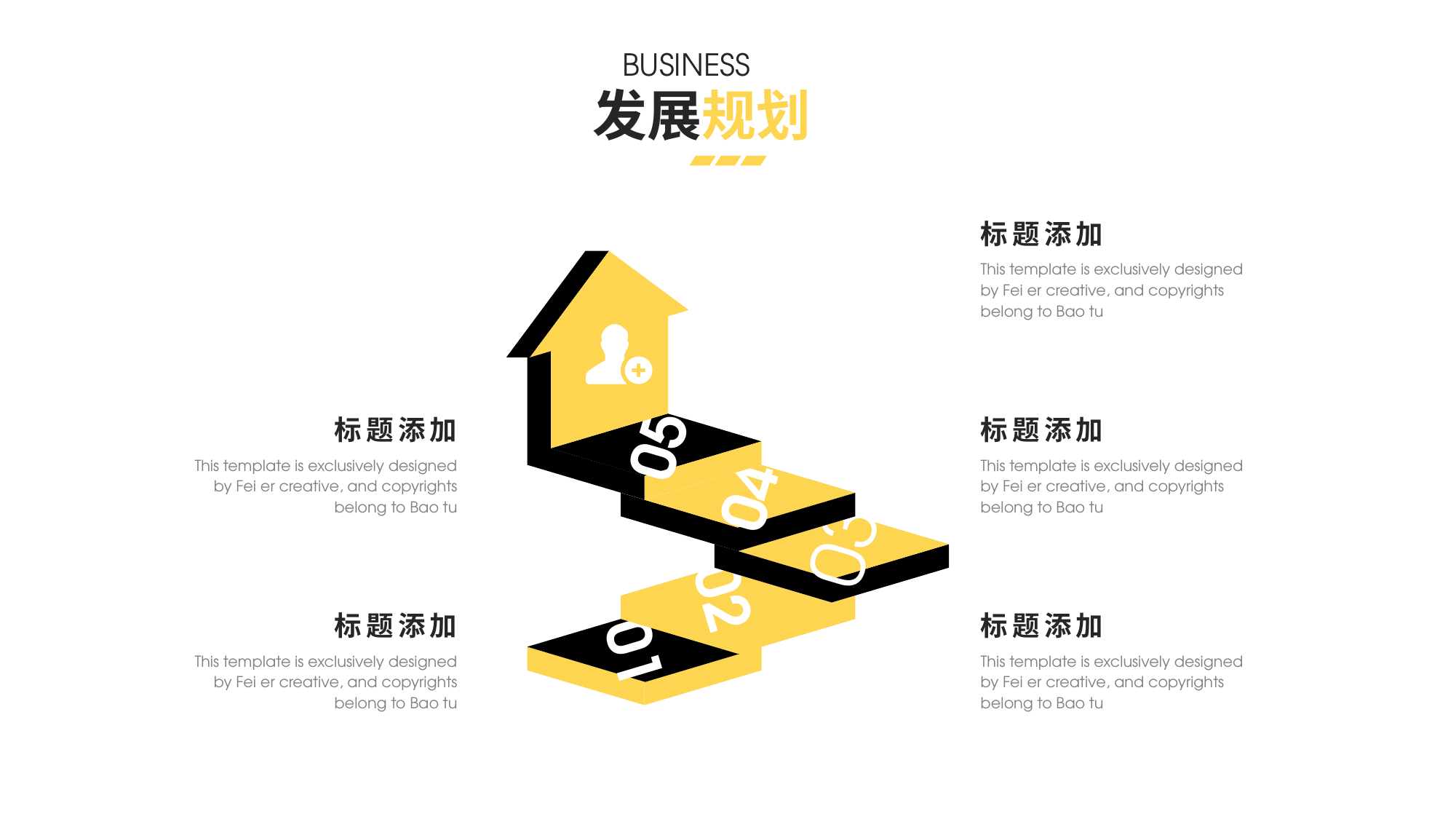

BUSINESS
发展规划

标题添加
This template is exclusively designed by Fei er creative, and copyrights belong to Bao tu

05

04

03

02

01

标题添加
This template is exclusively designed by Fei er creative, and copyrights belong to Bao tu
标题添加
This template is exclusively designed by Fei er creative, and copyrights belong to Bao tu
标题添加
This template is exclusively designed by Fei er creative, and copyrights belong to Bao tu
标题添加
This template is exclusively designed by Fei er creative, and copyrights belong to Bao tu